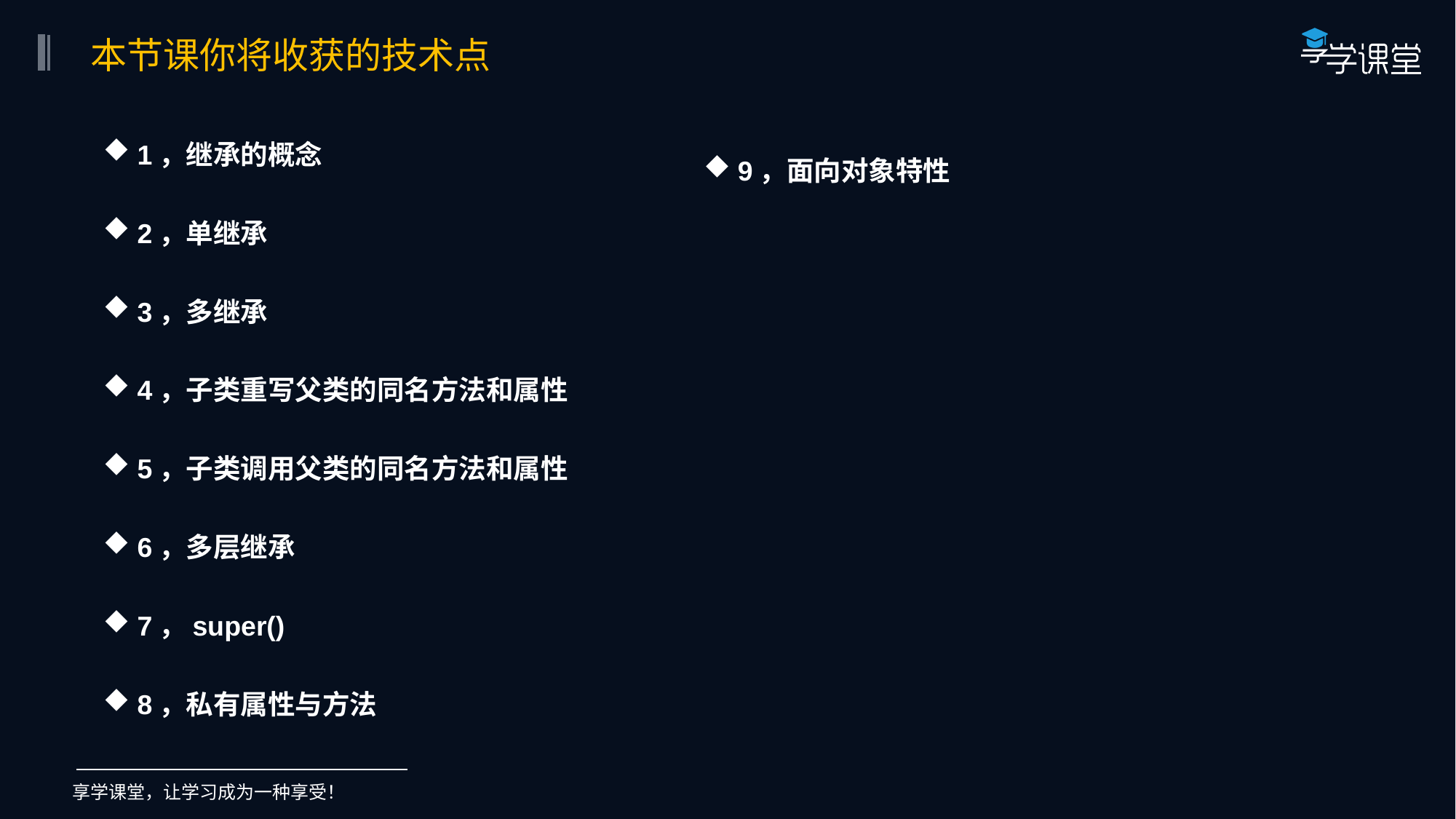

本节课你将收获的技术点
1，继承的概念
2，单继承
3，多继承
4，子类重写父类的同名方法和属性
5，子类调用父类的同名方法和属性
6，多层继承
7，super()
8，私有属性与方法
9，面向对象特性